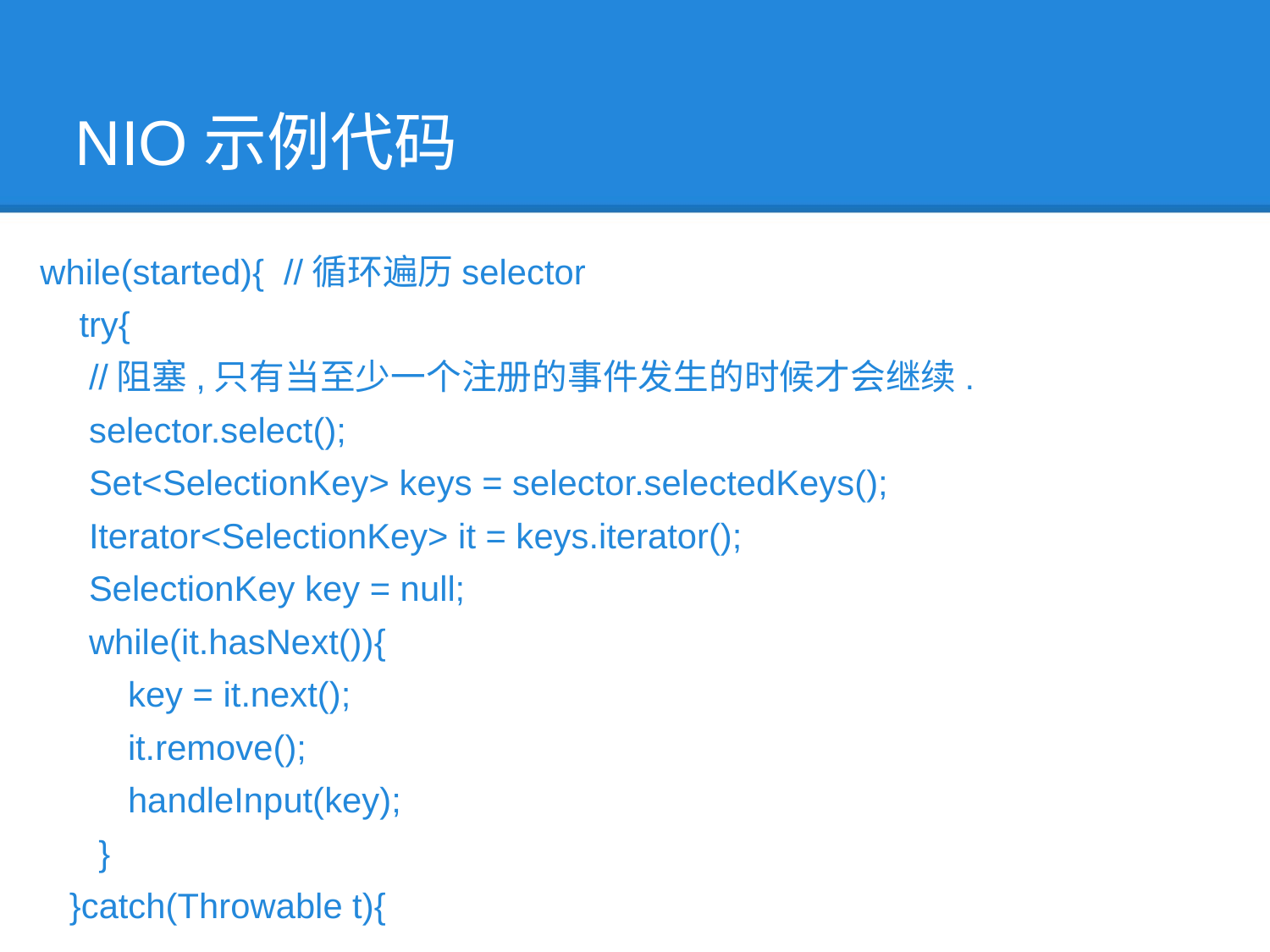

NIO示例代码
 while(started){  //循环遍历selector
     try{
      //阻塞,只有当至少一个注册的事件发生的时候才会继续.
      selector.select();
      Set<SelectionKey> keys = selector.selectedKeys();
      Iterator<SelectionKey> it = keys.iterator();
      SelectionKey key = null;
      while(it.hasNext()){
          key = it.next();
          it.remove();
          handleInput(key);
       }
    }catch(Throwable t){